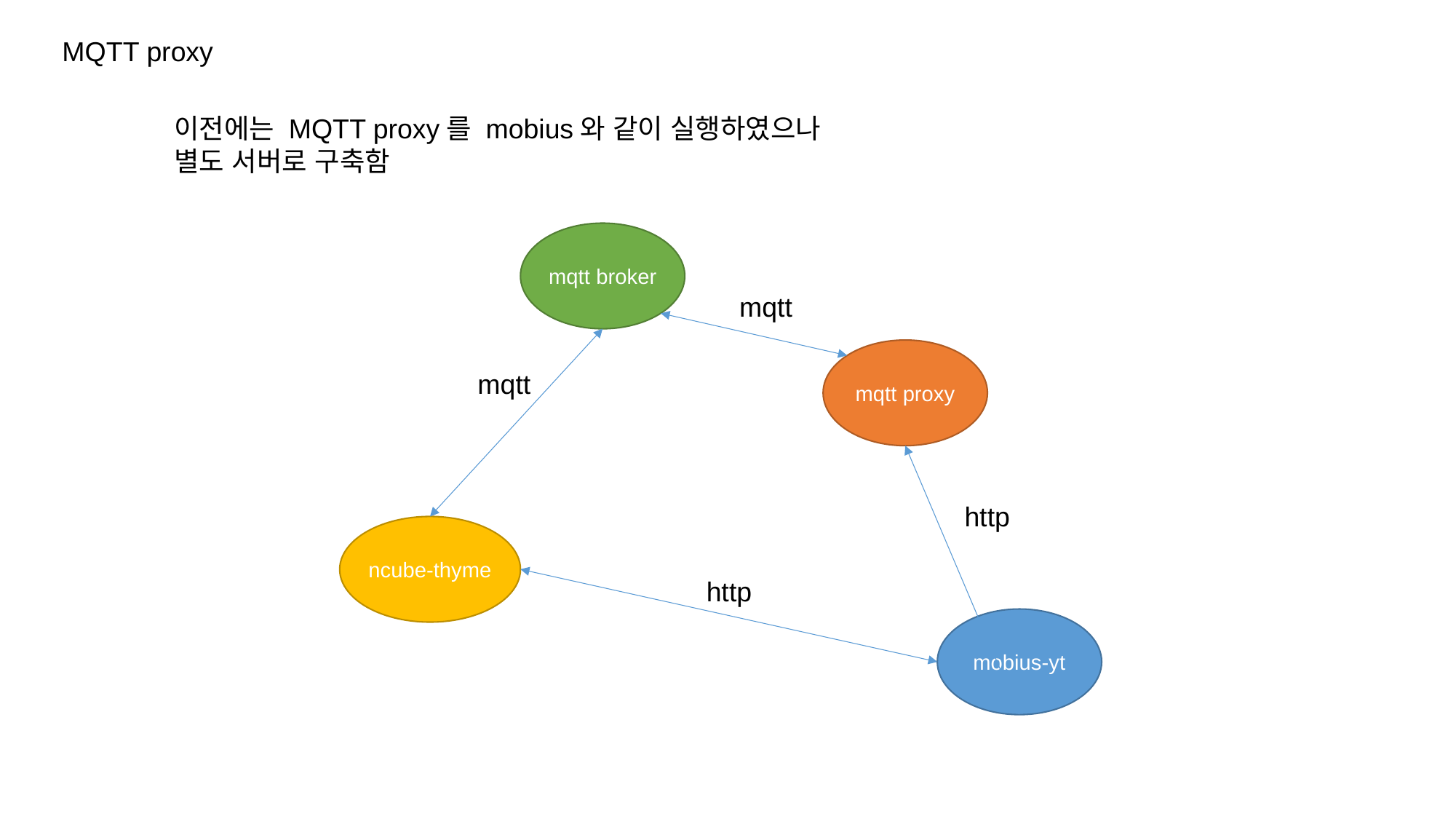

MQTT proxy
이전에는 MQTT proxy를 mobius와 같이 실행하였으나
별도 서버로 구축함
mqtt broker
mqtt
mqtt proxy
mqtt
http
ncube-thyme
http
mobius-yt